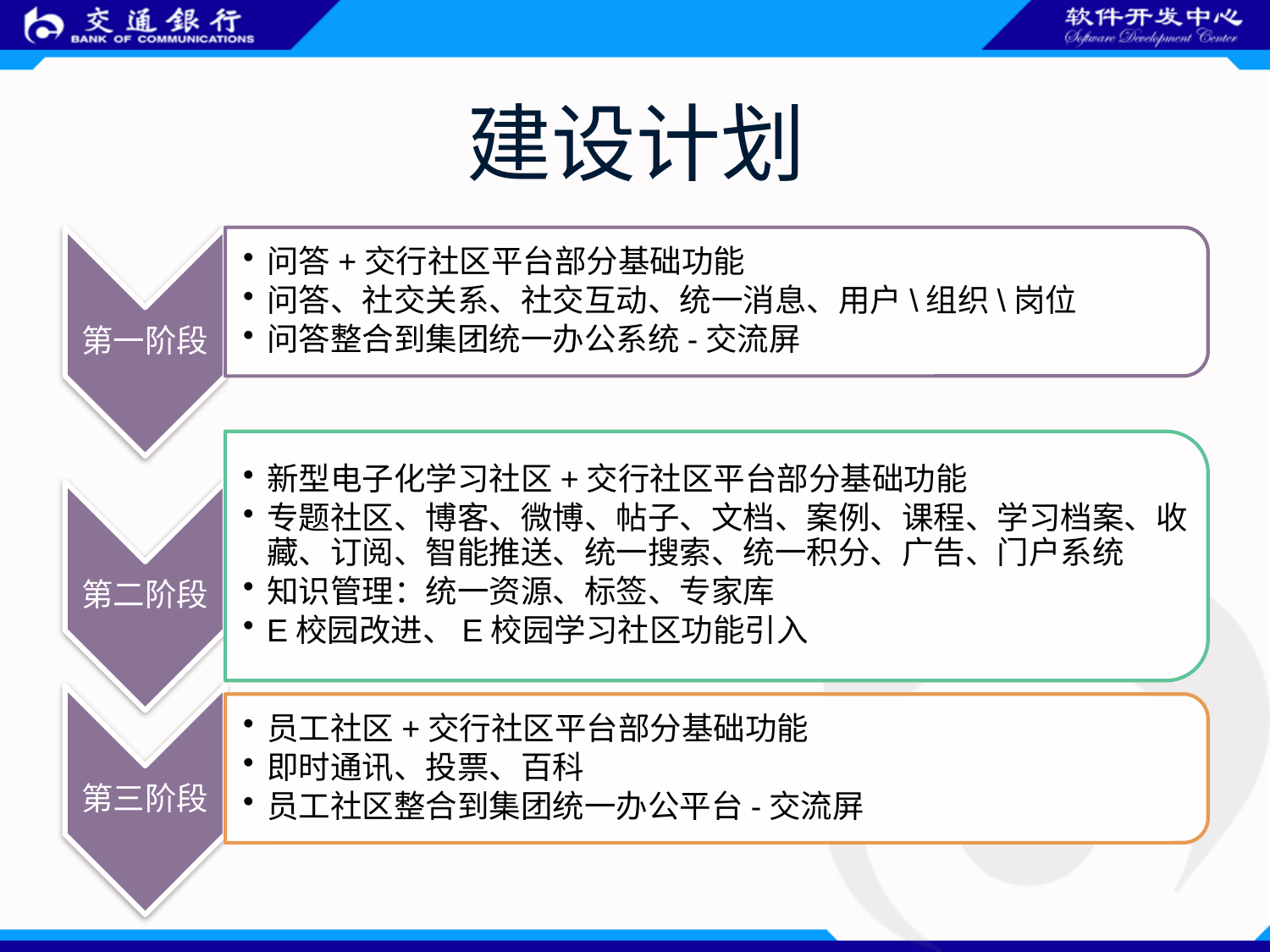

# 建设计划
第一阶段
问答+交行社区平台部分基础功能
问答、社交关系、社交互动、统一消息、用户\组织\岗位
问答整合到集团统一办公系统-交流屏
第二阶段
新型电子化学习社区+交行社区平台部分基础功能
专题社区、博客、微博、帖子、文档、案例、课程、学习档案、收藏、订阅、智能推送、统一搜索、统一积分、广告、门户系统
知识管理：统一资源、标签、专家库
E校园改进、E校园学习社区功能引入
第三阶段
员工社区+交行社区平台部分基础功能
即时通讯、投票、百科
员工社区整合到集团统一办公平台-交流屏